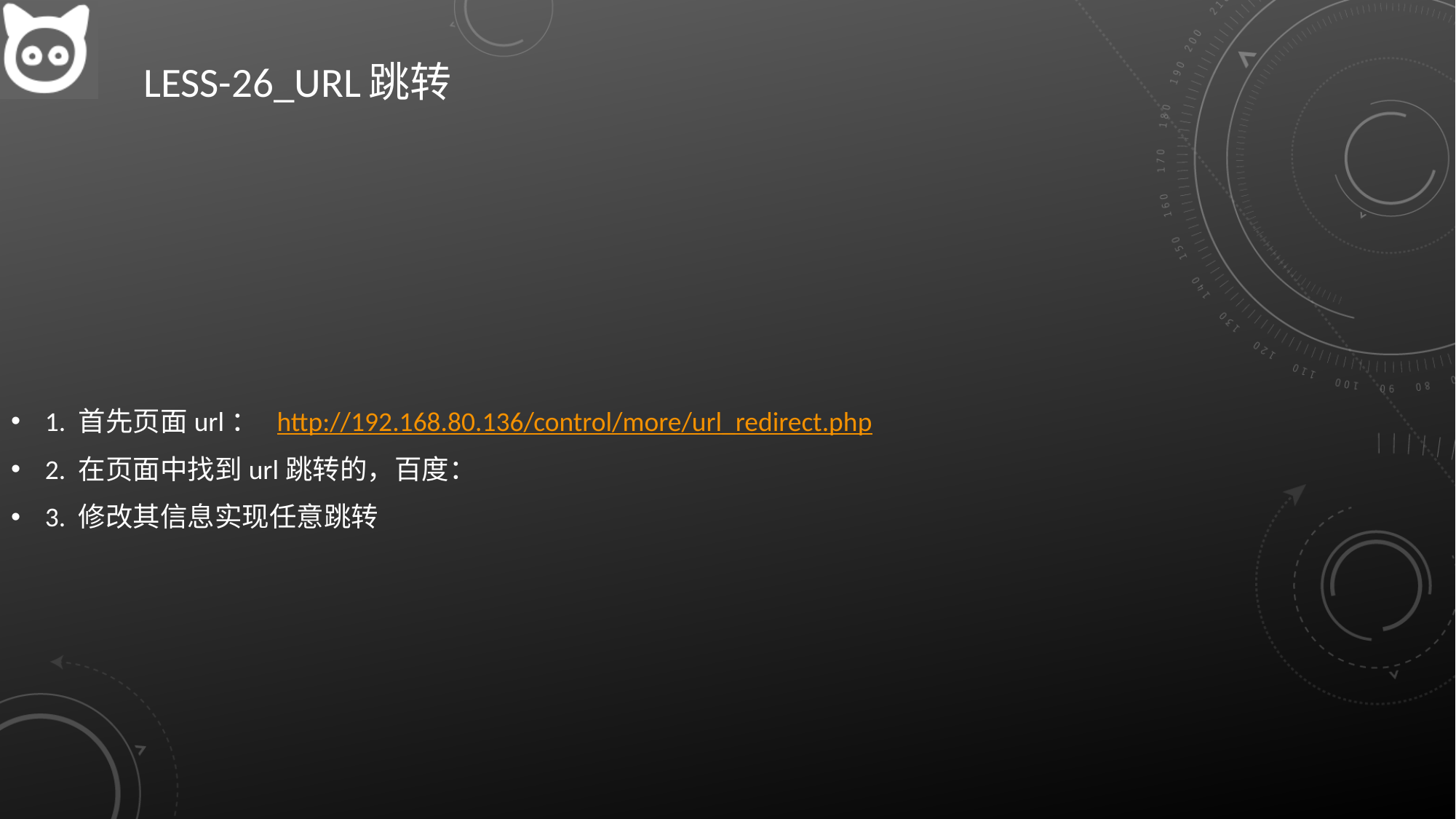

# Less-26_URL跳转
1. 首先页面url：  http://192.168.80.136/control/more/url_redirect.php
2. 在页面中找到url跳转的，百度：
3. 修改其信息实现任意跳转